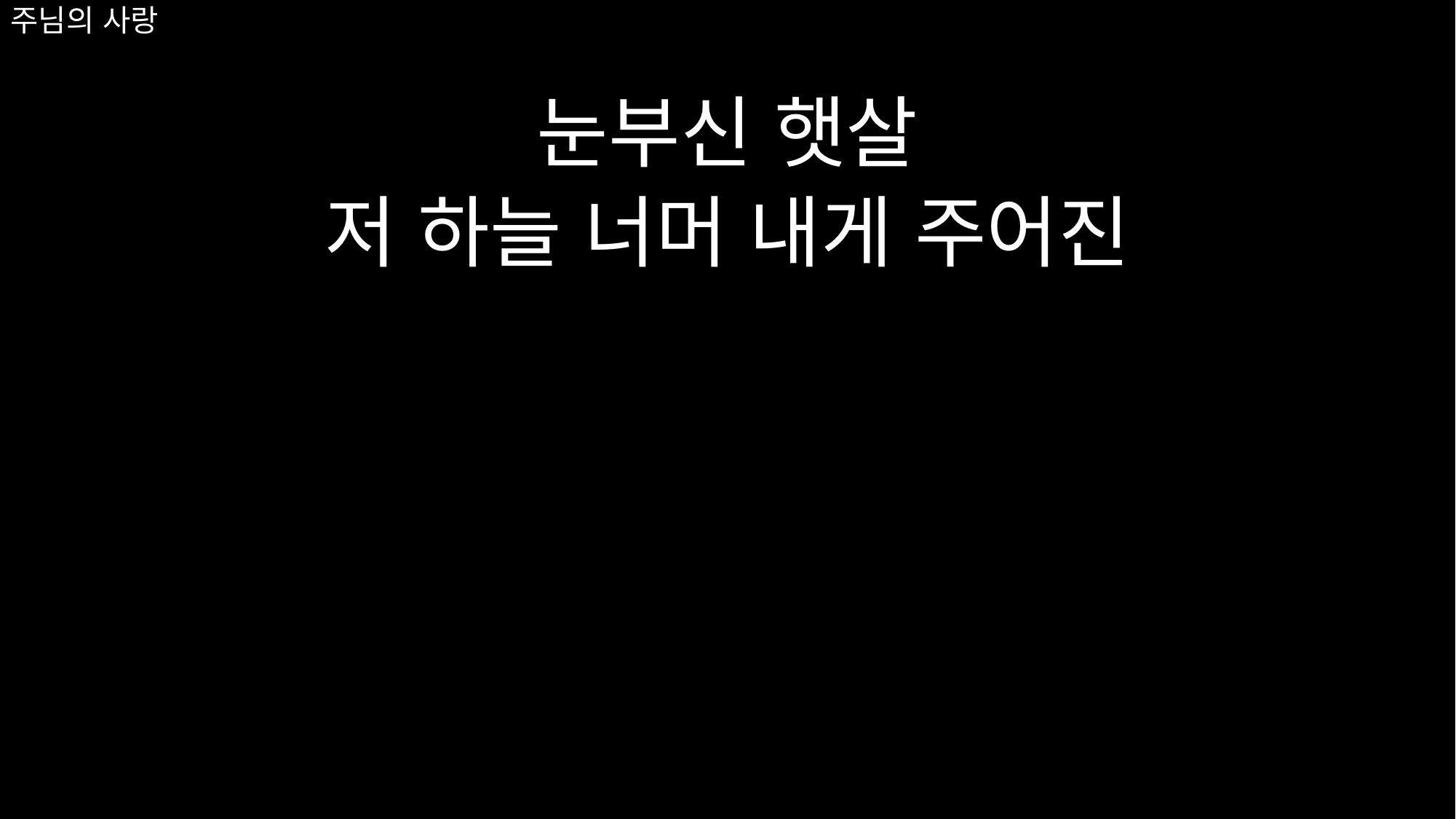

# 주님의 사랑
눈부신 햇살
저 하늘 너머 내게 주어진